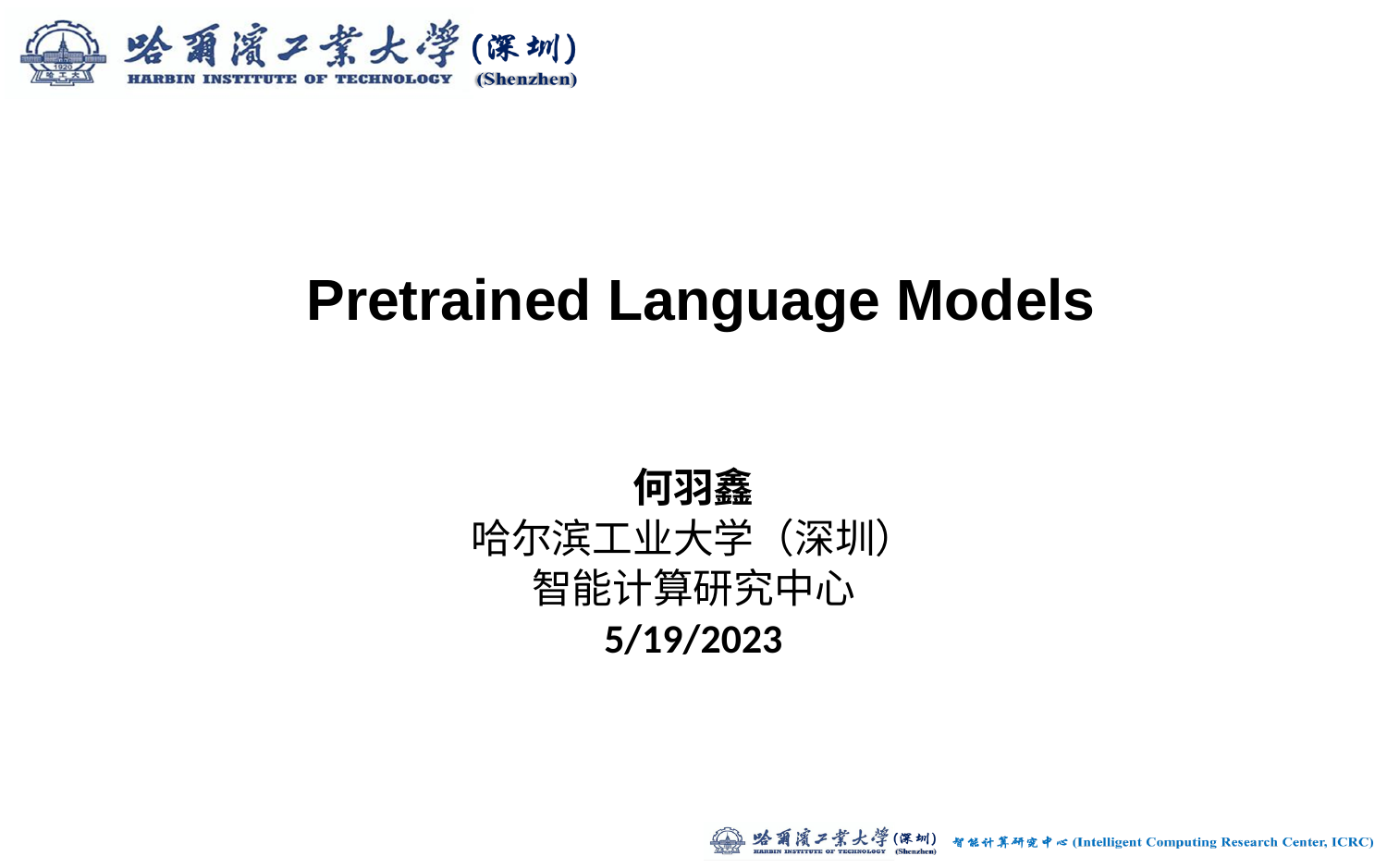

# Pretrained Language Models
何羽鑫
哈尔滨工业大学（深圳）
智能计算研究中心
5/19/2023